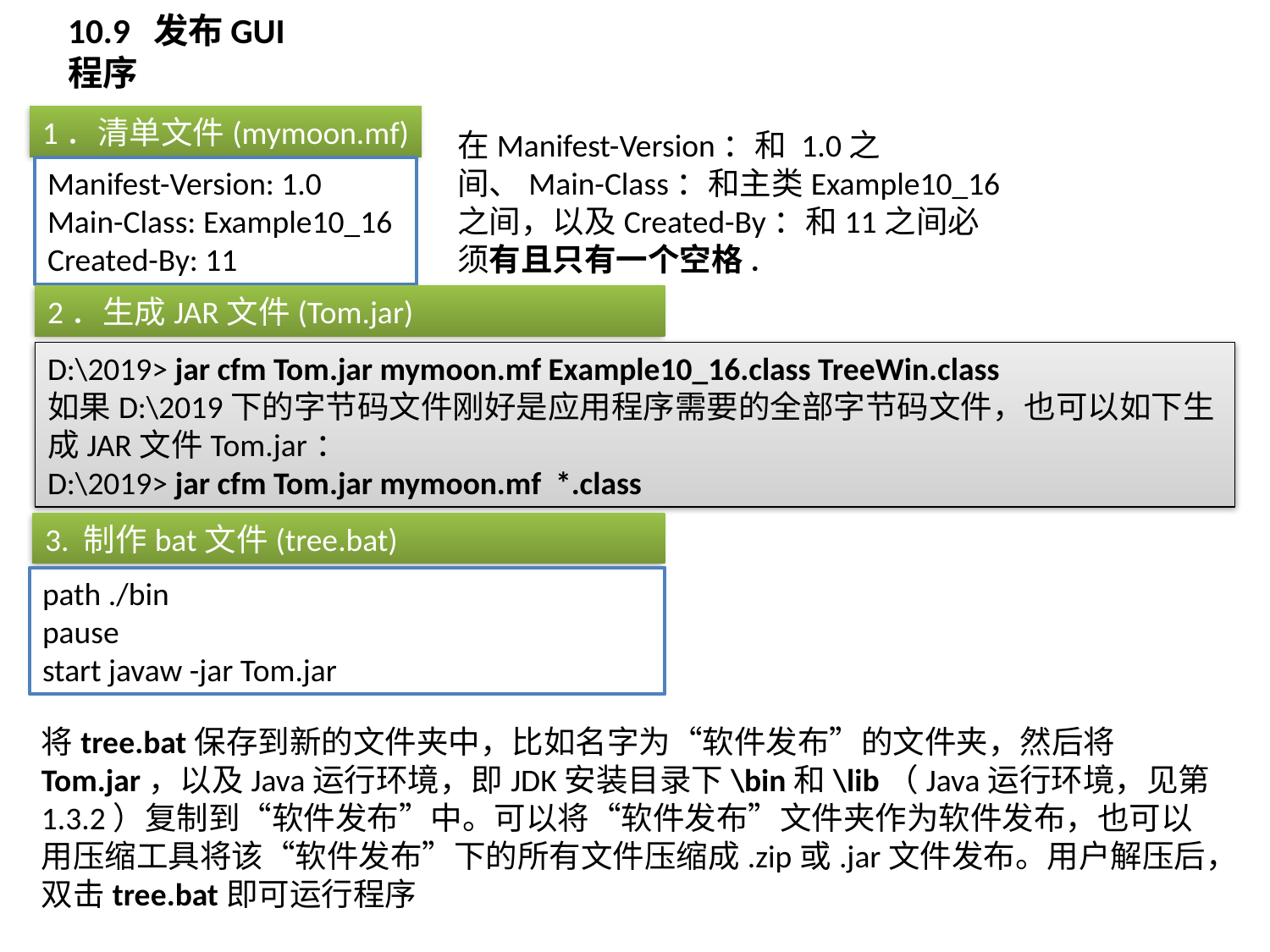

# 10.9  发布GUI程序
1．清单文件(mymoon.mf)
在Manifest-Version：和 1.0之间、Main-Class：和主类Example10_16之间，以及Created-By：和11之间必须有且只有一个空格.
Manifest-Version: 1.0
Main-Class: Example10_16
Created-By: 11
2．生成JAR文件(Tom.jar)
D:\2019> jar cfm Tom.jar mymoon.mf Example10_16.class TreeWin.class
如果D:\2019下的字节码文件刚好是应用程序需要的全部字节码文件，也可以如下生成JAR文件Tom.jar：
D:\2019> jar cfm Tom.jar mymoon.mf  *.class
3. 制作bat文件(tree.bat)
path ./bin
pause
start javaw -jar Tom.jar
将tree.bat保存到新的文件夹中，比如名字为“软件发布”的文件夹，然后将Tom.jar，以及Java运行环境，即JDK安装目录下\bin和\lib（Java运行环境，见第1.3.2）复制到“软件发布”中。可以将“软件发布”文件夹作为软件发布，也可以用压缩工具将该“软件发布”下的所有文件压缩成.zip或.jar文件发布。用户解压后，双击tree.bat即可运行程序